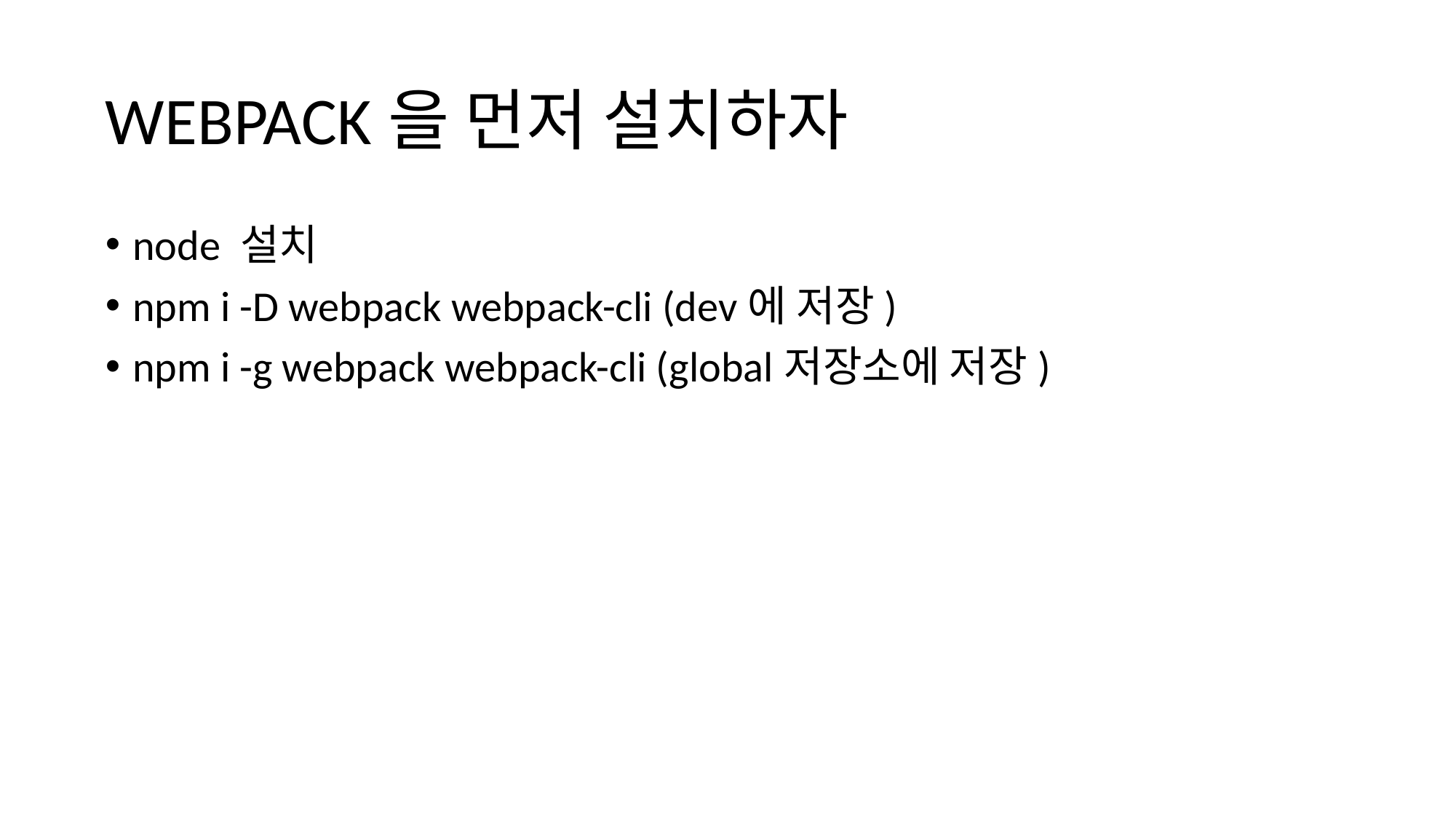

# WEBPACK을 먼저 설치하자
node 설치
npm i -D webpack webpack-cli (dev에 저장)
npm i -g webpack webpack-cli (global저장소에 저장)